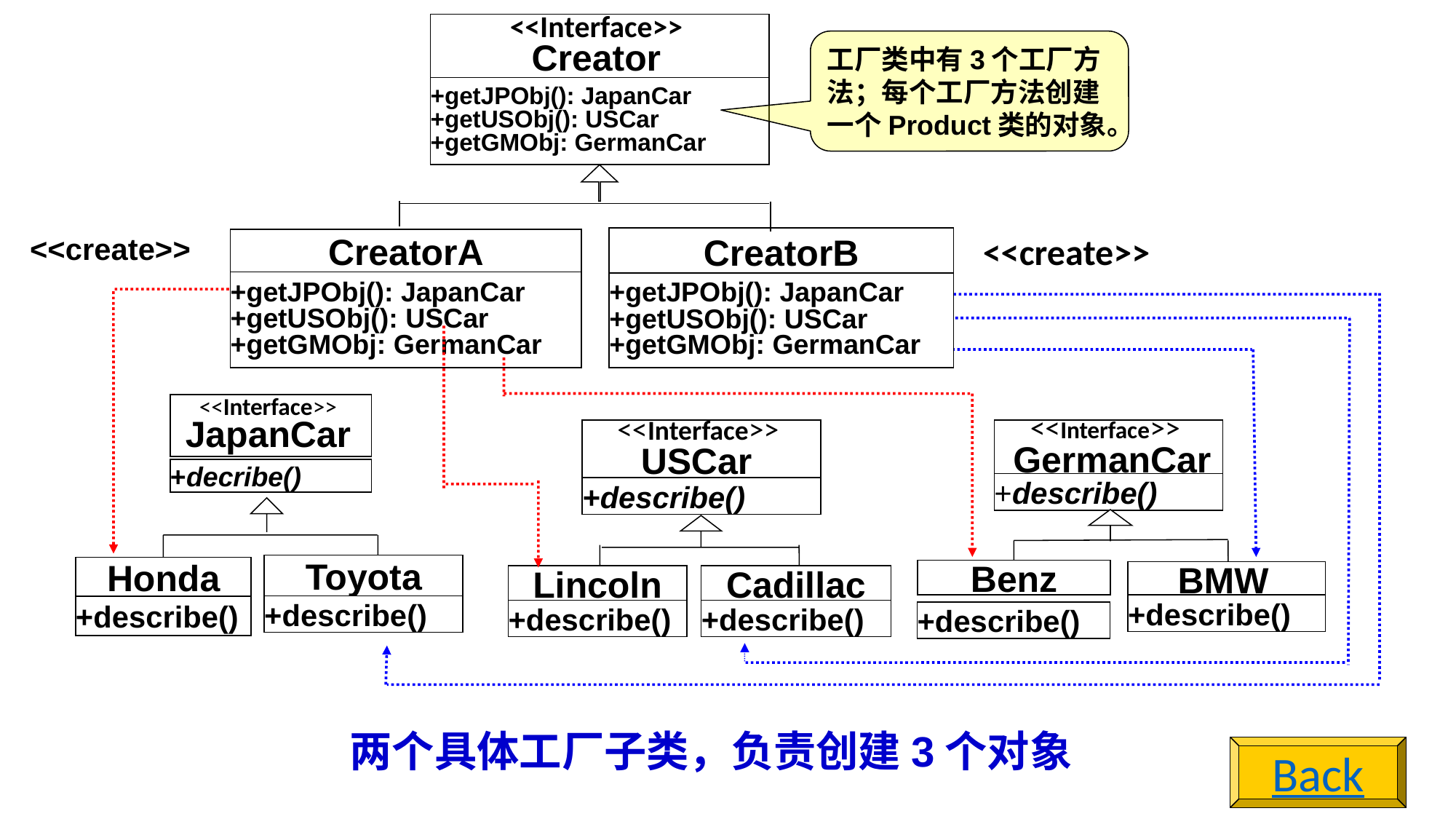

<<Interface>>
Creator
工厂类中有3个工厂方法；每个工厂方法创建一个Product类的对象。
+getJPObj(): JapanCar
+getUSObj(): USCar
+getGMObj: GermanCar

<<create>>
<<create>>
CreatorB
CreatorA
+getJPObj(): JapanCar
+getUSObj(): USCar
+getGMObj: GermanCar
+getJPObj(): JapanCar
+getUSObj(): USCar
+getGMObj: GermanCar

<<Interface>>
JapanCar
<<Interface>>
USCar
+describe()

Lincoln
Cadillac
+describe()
+describe()
<<Interface>>
 GermanCar
+decribe()
+describe()

Toyota
Honda
Benz
BMW
+describe()
+describe()
+describe()
+describe()
两个具体工厂子类，负责创建3个对象
Back